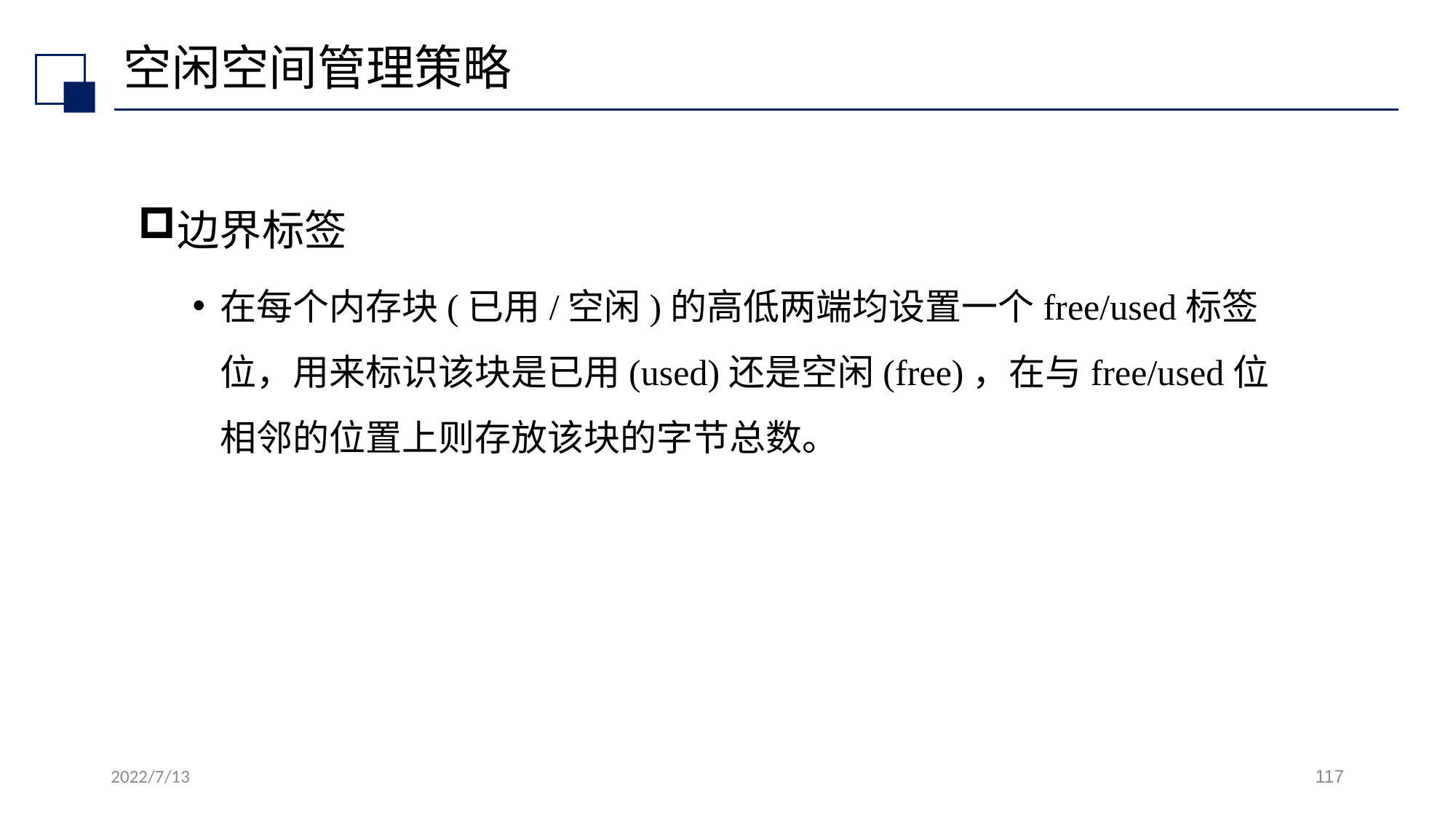

# 空闲空间管理策略
边界标签
在每个内存块(已用/空闲)的高低两端均设置一个free/used标签位，用来标识该块是已用(used)还是空闲(free)，在与free/used位相邻的位置上则存放该块的字节总数。
2022/7/13
117